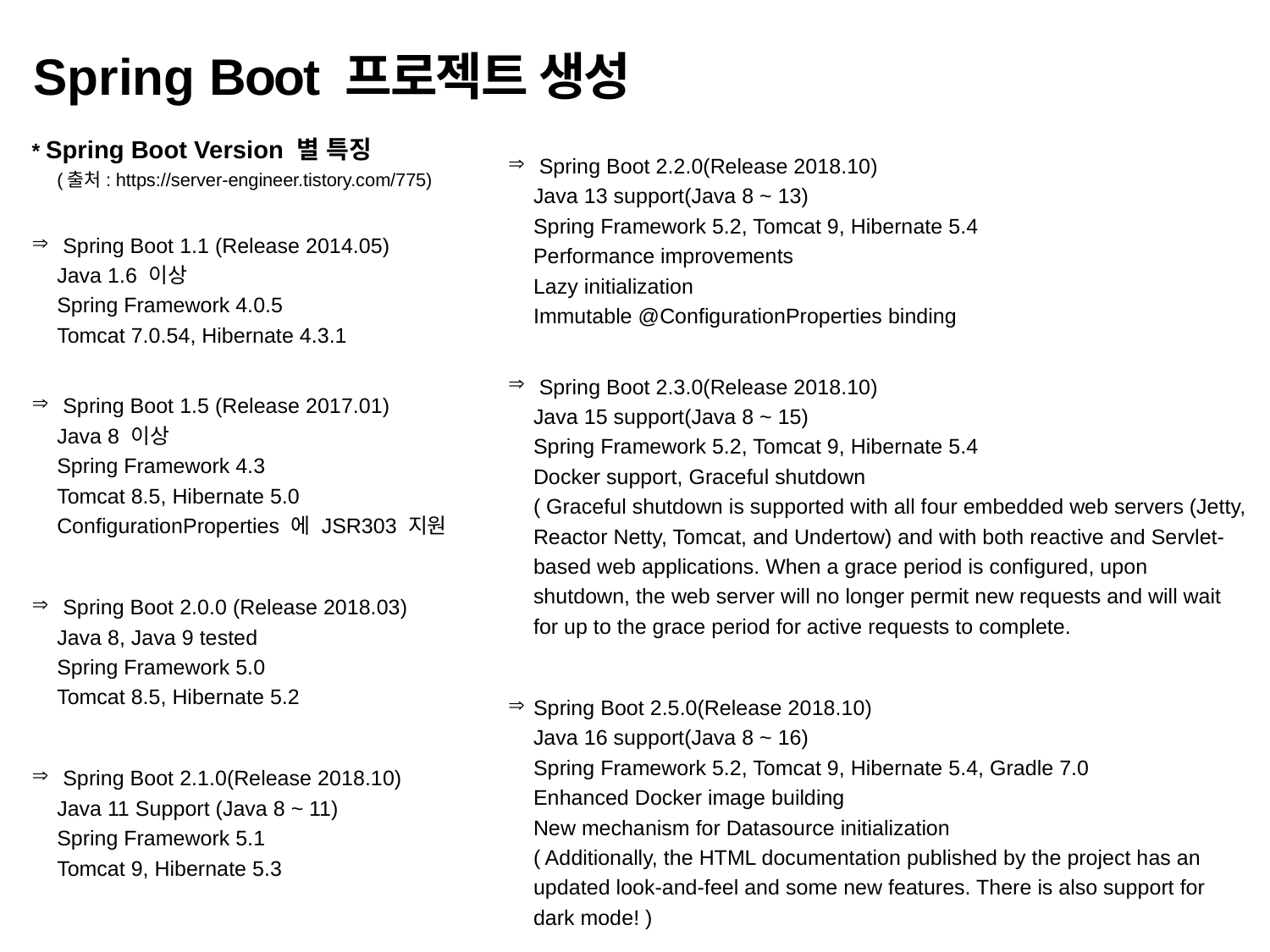

# Spring Boot 프로젝트 생성
* Spring Boot Version 별 특징
(출처: https://server-engineer.tistory.com/775)
 Spring Boot 1.1 (Release 2014.05)
Java 1.6 이상
Spring Framework 4.0.5
Tomcat 7.0.54, Hibernate 4.3.1
 Spring Boot 1.5 (Release 2017.01)
Java 8 이상
Spring Framework 4.3
Tomcat 8.5, Hibernate 5.0
ConfigurationProperties 에 JSR303 지원

 Spring Boot 2.0.0 (Release 2018.03)
Java 8, Java 9 tested
Spring Framework 5.0
Tomcat 8.5, Hibernate 5.2

 Spring Boot 2.1.0(Release 2018.10)
Java 11 Support (Java 8 ~ 11)
Spring Framework 5.1
Tomcat 9, Hibernate 5.3
 Spring Boot 2.2.0(Release 2018.10)
Java 13 support(Java 8 ~ 13)
Spring Framework 5.2, Tomcat 9, Hibernate 5.4
Performance improvements
Lazy initialization
Immutable @ConfigurationProperties binding
 Spring Boot 2.3.0(Release 2018.10)
Java 15 support(Java 8 ~ 15)
Spring Framework 5.2, Tomcat 9, Hibernate 5.4
Docker support, Graceful shutdown
( Graceful shutdown is supported with all four embedded web servers (Jetty, Reactor Netty, Tomcat, and Undertow) and with both reactive and Servlet-based web applications. When a grace period is configured, upon shutdown, the web server will no longer permit new requests and will wait for up to the grace period for active requests to complete.

Spring Boot 2.5.0(Release 2018.10)
Java 16 support(Java 8 ~ 16)
Spring Framework 5.2, Tomcat 9, Hibernate 5.4, Gradle 7.0
Enhanced Docker image building
New mechanism for Datasource initialization
( Additionally, the HTML documentation published by the project has an updated look-and-feel and some new features. There is also support for dark mode! )